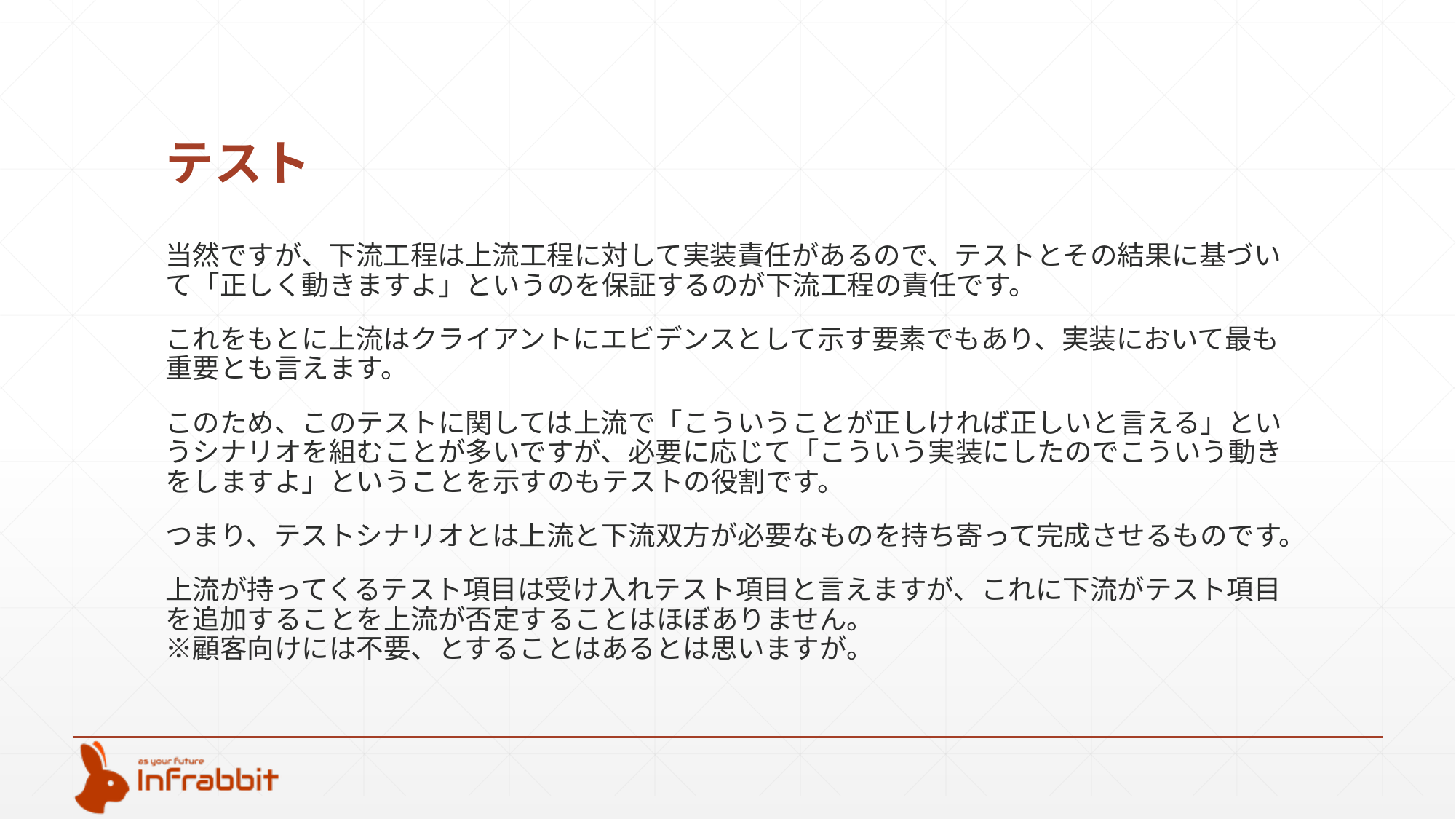

# テスト
当然ですが、下流工程は上流工程に対して実装責任があるので、テストとその結果に基づいて「正しく動きますよ」というのを保証するのが下流工程の責任です。
これをもとに上流はクライアントにエビデンスとして示す要素でもあり、実装において最も重要とも言えます。
このため、このテストに関しては上流で「こういうことが正しければ正しいと言える」というシナリオを組むことが多いですが、必要に応じて「こういう実装にしたのでこういう動きをしますよ」ということを示すのもテストの役割です。
つまり、テストシナリオとは上流と下流双方が必要なものを持ち寄って完成させるものです。
上流が持ってくるテスト項目は受け入れテスト項目と言えますが、これに下流がテスト項目を追加することを上流が否定することはほぼありません。
※顧客向けには不要、とすることはあるとは思いますが。